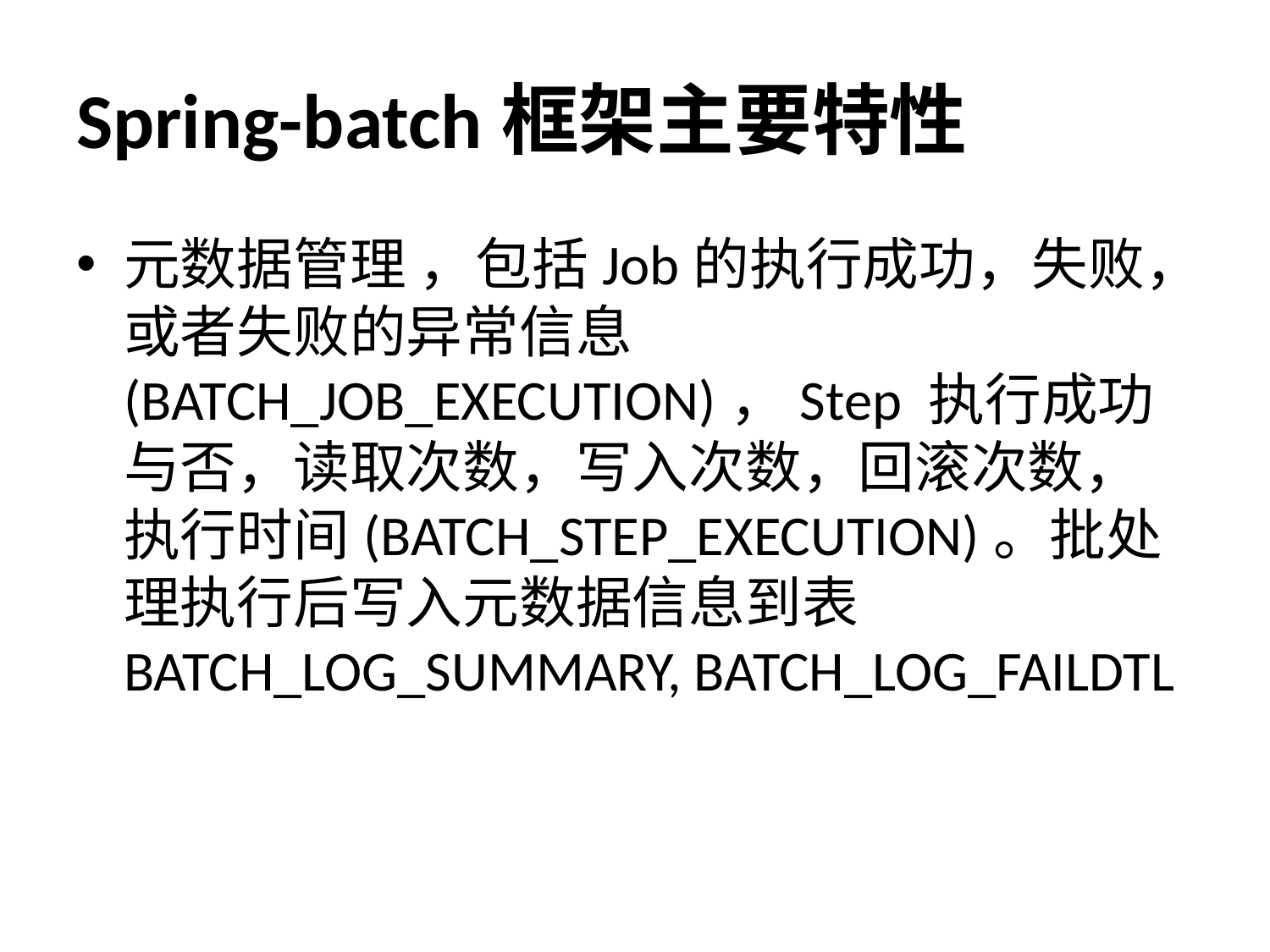

# Spring-batch框架主要特性
元数据管理 ，包括Job的执行成功，失败，或者失败的异常信息(BATCH_JOB_EXECUTION)，Step 执行成功与否，读取次数，写入次数，回滚次数，执行时间(BATCH_STEP_EXECUTION)。批处理执行后写入元数据信息到表BATCH_LOG_SUMMARY, BATCH_LOG_FAILDTL